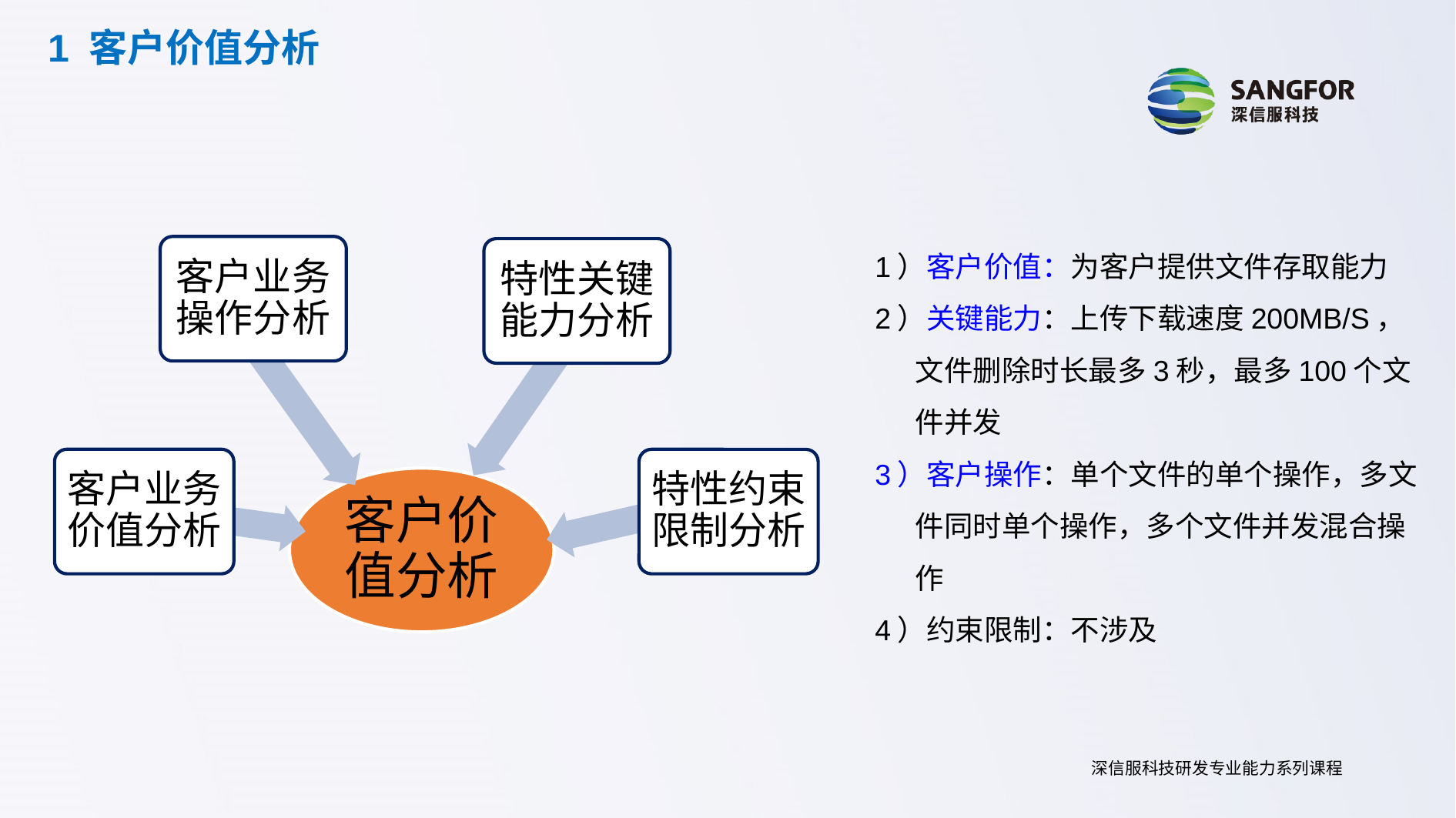

1 客户价值分析

1）客户价值：为客户提供文件存取能力
2）关键能力：上传下载速度200MB/S，文件删除时长最多3秒，最多100个文件并发
3）客户操作：单个文件的单个操作，多文件同时单个操作，多个文件并发混合操作
4）约束限制：不涉及

客户业务操作分析
特性关键能力分析

客户业务价值分析
客户价值分析

特性约束限制分析